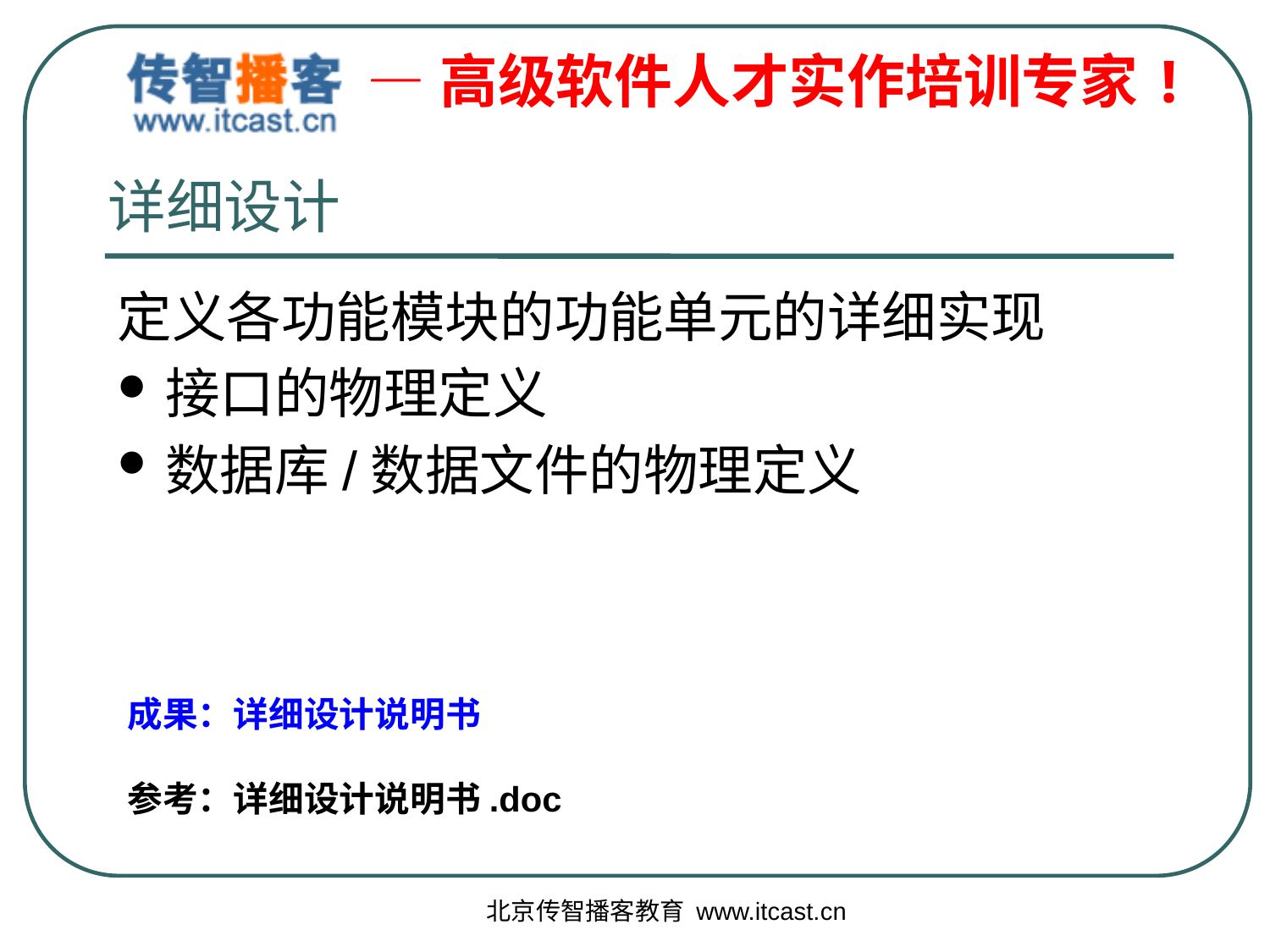

# 详细设计
定义各功能模块的功能单元的详细实现
接口的物理定义
数据库/数据文件的物理定义
成果：详细设计说明书

参考：详细设计说明书.doc
北京传智播客教育 www.itcast.cn